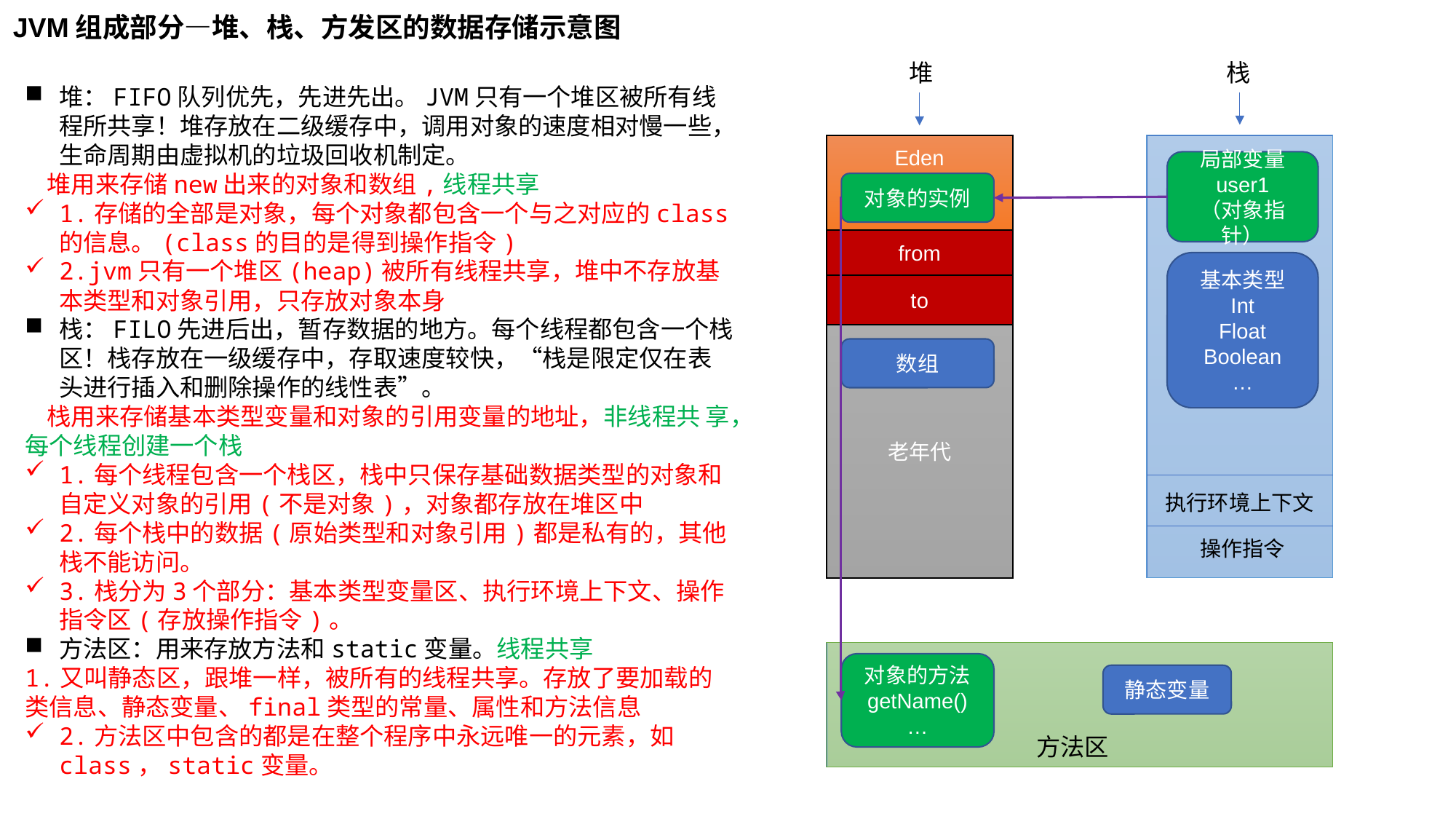

JVM组成部分—堆、栈、方发区的数据存储示意图
堆
Eden

from
to
老年代
栈

局部变量
user1
（对象指针）
对象的实例
基本类型
Int
Float
Boolean
…
数组
执行环境上下文
操作指令

对象的方法
getName()
…
静态变量
方法区
堆：FIFO队列优先，先进先出。JVM只有一个堆区被所有线程所共享！堆存放在二级缓存中，调用对象的速度相对慢一些，生命周期由虚拟机的垃圾回收机制定。
   堆用来存储new出来的对象和数组,线程共享
1.存储的全部是对象，每个对象都包含一个与之对应的class的信息。(class的目的是得到操作指令)
2.jvm只有一个堆区(heap)被所有线程共享，堆中不存放基本类型和对象引用，只存放对象本身
栈：FILO先进后出，暂存数据的地方。每个线程都包含一个栈区！栈存放在一级缓存中，存取速度较快，“栈是限定仅在表头进行插入和删除操作的线性表”。
   栈用来存储基本类型变量和对象的引用变量的地址，非线程共 享，每个线程创建一个栈
1.每个线程包含一个栈区，栈中只保存基础数据类型的对象和自定义对象的引用(不是对象)，对象都存放在堆区中
2.每个栈中的数据(原始类型和对象引用)都是私有的，其他栈不能访问。
3.栈分为3个部分：基本类型变量区、执行环境上下文、操作指令区(存放操作指令)。
方法区：用来存放方法和static变量。线程共享
1.又叫静态区，跟堆一样，被所有的线程共享。存放了要加载的类信息、静态变量、final类型的常量、属性和方法信息
2.方法区中包含的都是在整个程序中永远唯一的元素，如class，static变量。